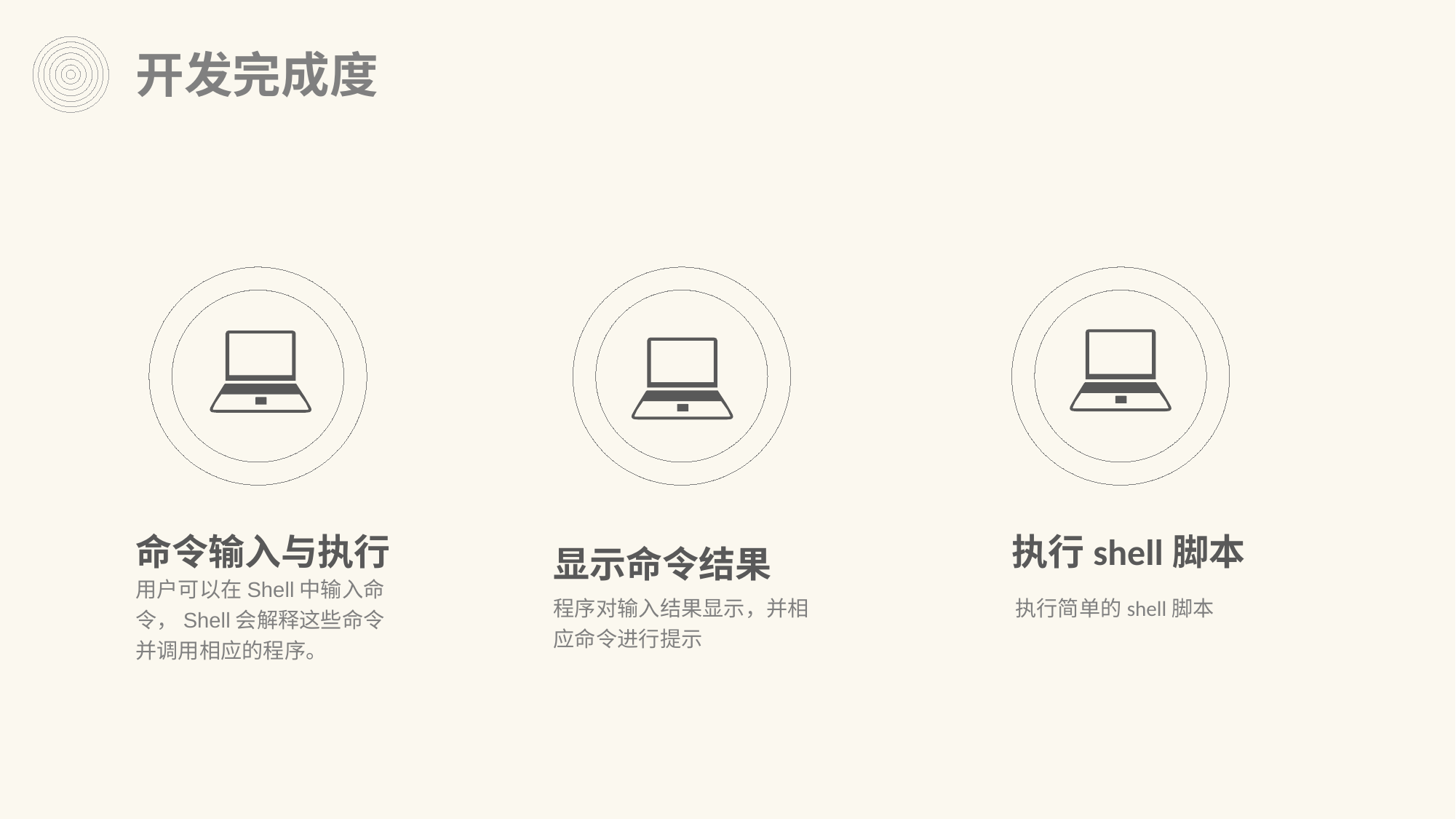

开发完成度

命令输入与执行
用户可以在Shell中输入命令，Shell会解释这些命令并调用相应的程序。
执行shell脚本
执行简单的shell脚本
显示命令结果
程序对输入结果显示，并相应命令进行提示